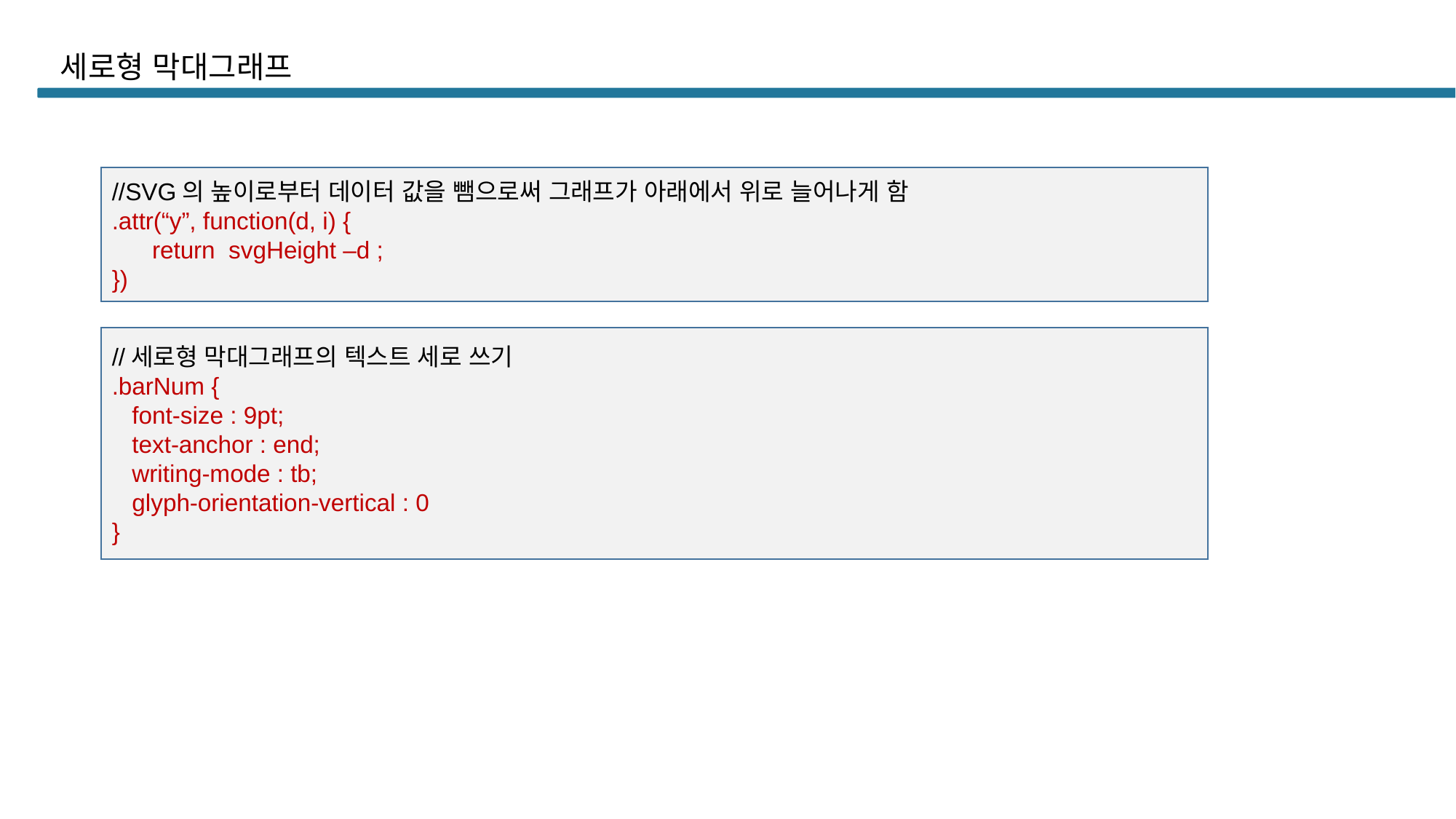

# 세로형 막대그래프

//SVG의 높이로부터 데이터 값을 뺌으로써 그래프가 아래에서 위로 늘어나게 함
.attr(“y”, function(d, i) {
      return  svgHeight –d ;
})
//세로형 막대그래프의 텍스트 세로 쓰기
.barNum {
   font-size : 9pt;
   text-anchor : end;
   writing-mode : tb;
   glyph-orientation-vertical : 0
}